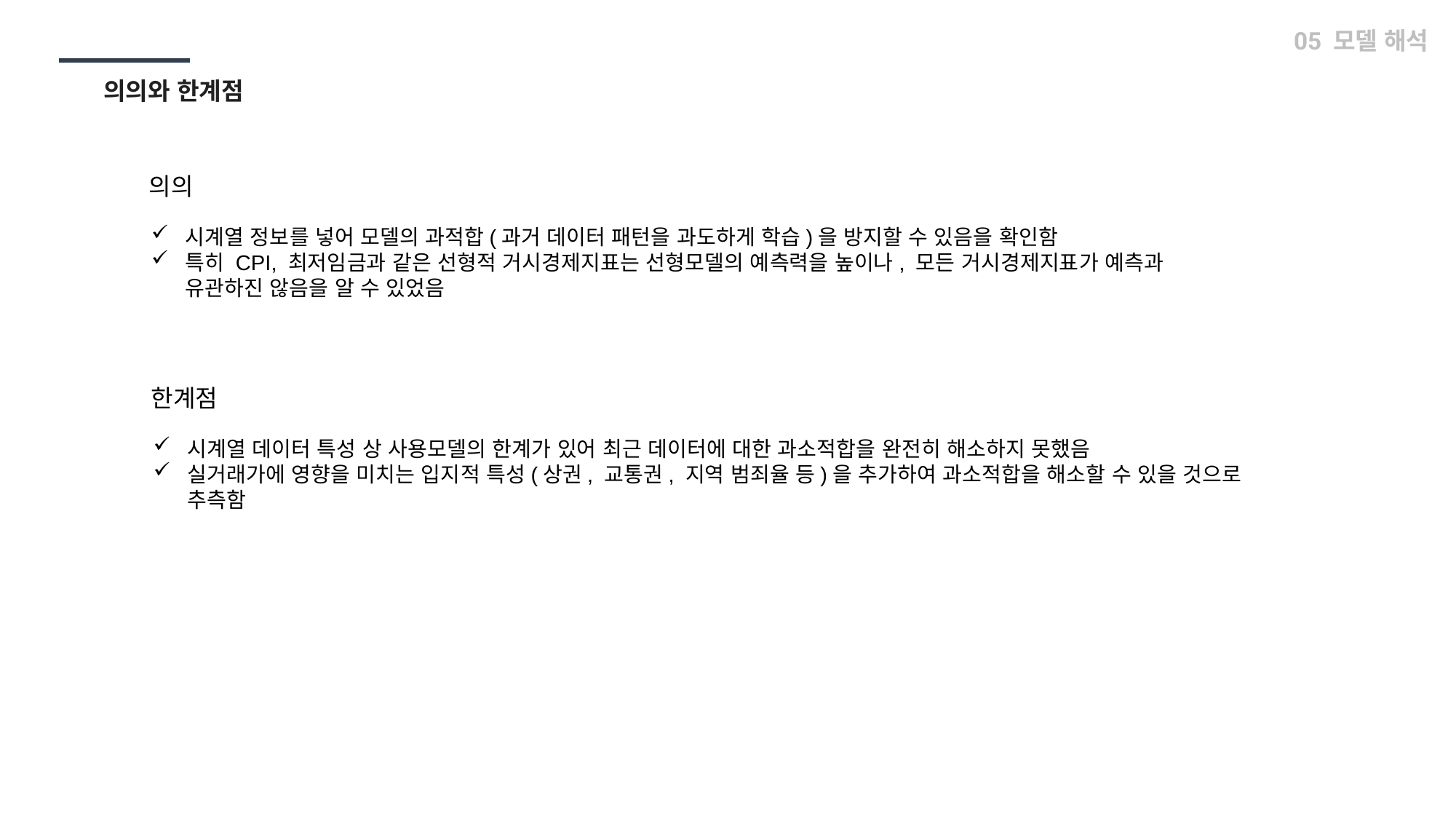

05 모델 해석
의의와 한계점
의의
시계열 정보를 넣어 모델의 과적합(과거 데이터 패턴을 과도하게 학습)을 방지할 수 있음을 확인함
특히 CPI, 최저임금과 같은 선형적 거시경제지표는 선형모델의 예측력을 높이나, 모든 거시경제지표가 예측과 유관하진 않음을 알 수 있었음

한계점
시계열 데이터 특성 상 사용모델의 한계가 있어 최근 데이터에 대한 과소적합을 완전히 해소하지 못했음
실거래가에 영향을 미치는 입지적 특성(상권, 교통권, 지역 범죄율 등)을 추가하여 과소적합을 해소할 수 있을 것으로 추측함